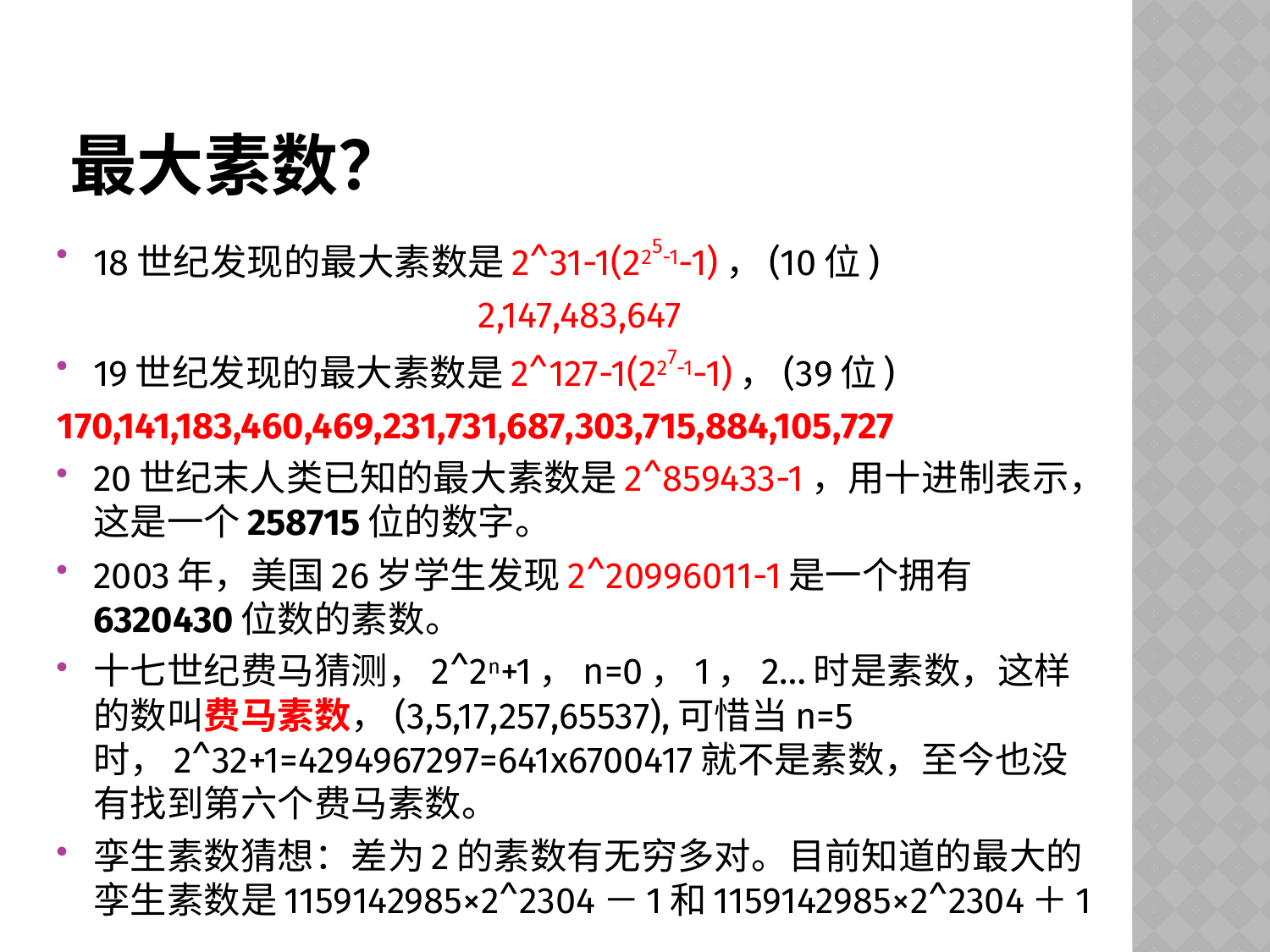

# 最大素数？
18世纪发现的最大素数是2^31-1(225-1-1)，(10位)
2,147,483,647
19世纪发现的最大素数是2^127-1(227-1-1)，(39位)
170,141,183,460,469,231,731,687,303,715,884,105,727
20世纪末人类已知的最大素数是2^859433-1，用十进制表示，这是一个258715位的数字。
2003年，美国26岁学生发现2^20996011-1是一个拥有6320430位数的素数。
十七世纪费马猜测，2^2n+1，n=0，1，2…时是素数，这样的数叫费马素数，(3,5,17,257,65537),可惜当n=5时，2^32+1=4294967297=641x6700417就不是素数，至今也没有找到第六个费马素数。
孪生素数猜想：差为2的素数有无穷多对。目前知道的最大的孪生素数是1159142985×2^2304－1和1159142985×2^2304＋1